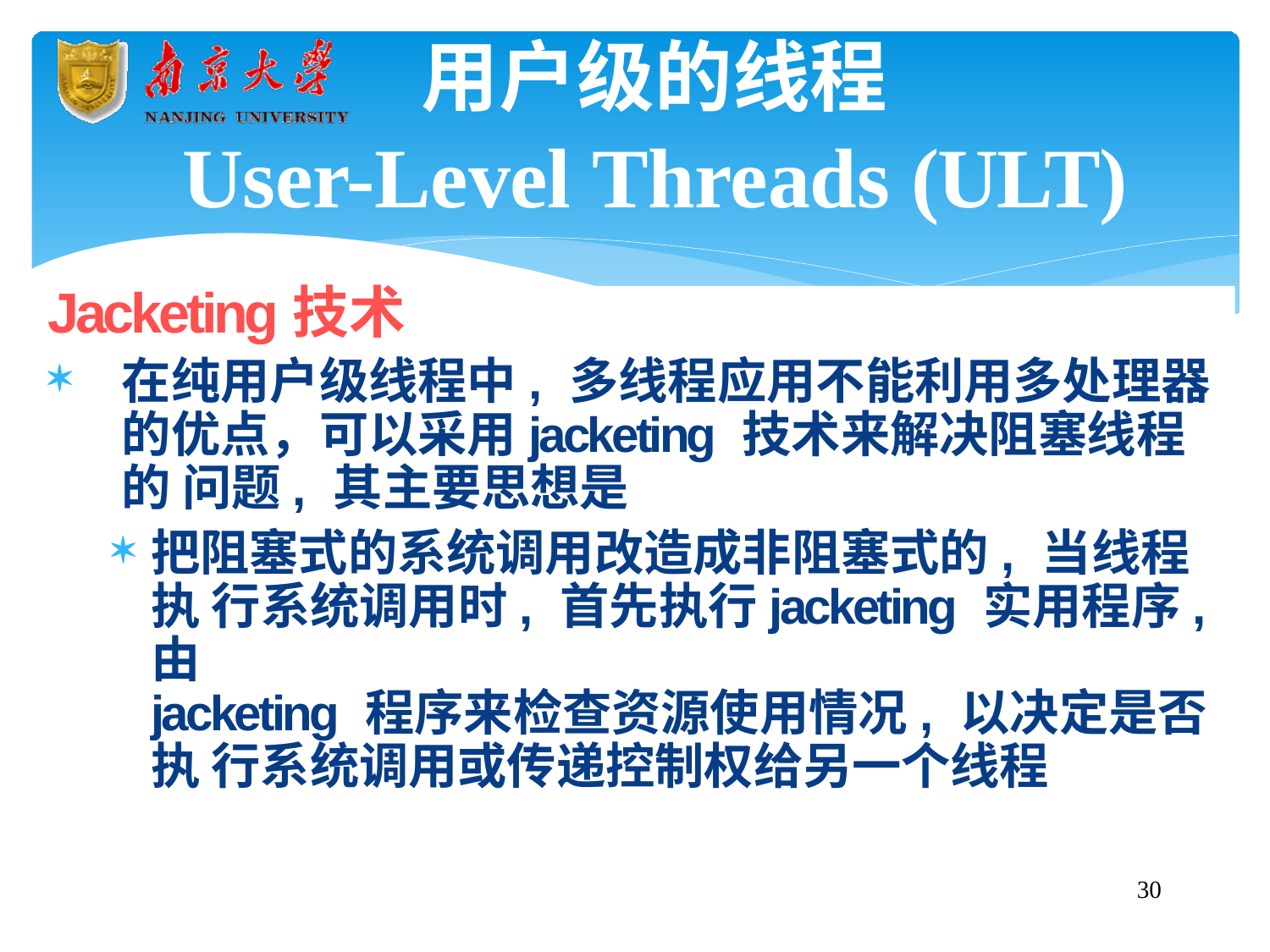

# 用户级的线程
User-Level Threads (ULT)

Jacketing技术
在纯用户级线程中, 多线程应用不能利用多处理器 的优点，可以采用jacketing 技术来解决阻塞线程的 问题, 其主要思想是
把阻塞式的系统调用改造成非阻塞式的, 当线程执 行系统调用时, 首先执行jacketing 实用程序, 由
jacketing 程序来检查资源使用情况, 以决定是否执 行系统调用或传递控制权给另一个线程

30